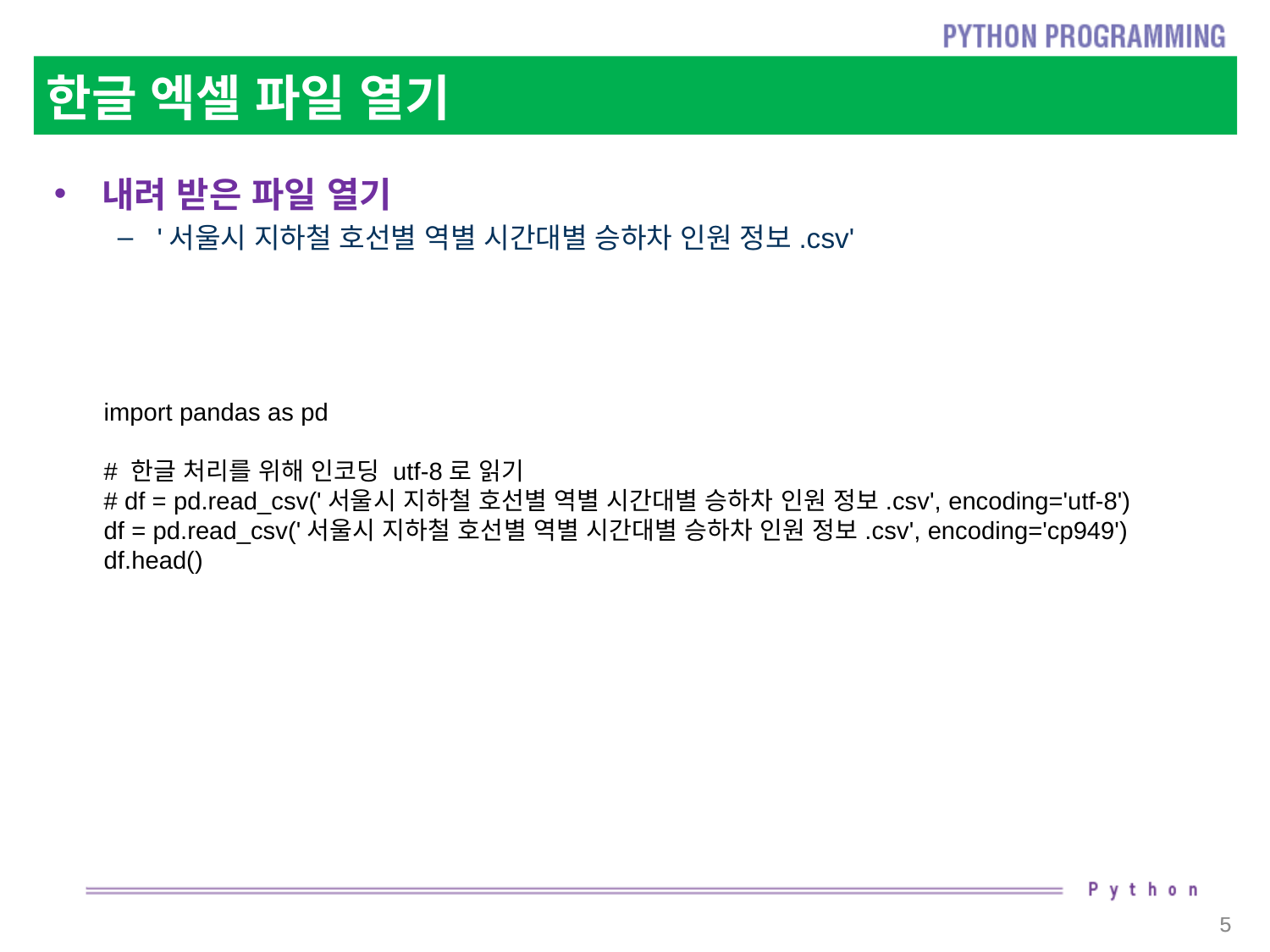

# 한글 엑셀 파일 열기
내려 받은 파일 열기
'서울시 지하철 호선별 역별 시간대별 승하차 인원 정보.csv'

import pandas as pd

# 한글 처리를 위해 인코딩 utf-8로 읽기
# df = pd.read_csv('서울시 지하철 호선별 역별 시간대별 승하차 인원 정보.csv', encoding='utf-8')
df = pd.read_csv('서울시 지하철 호선별 역별 시간대별 승하차 인원 정보.csv', encoding='cp949')
df.head()
5